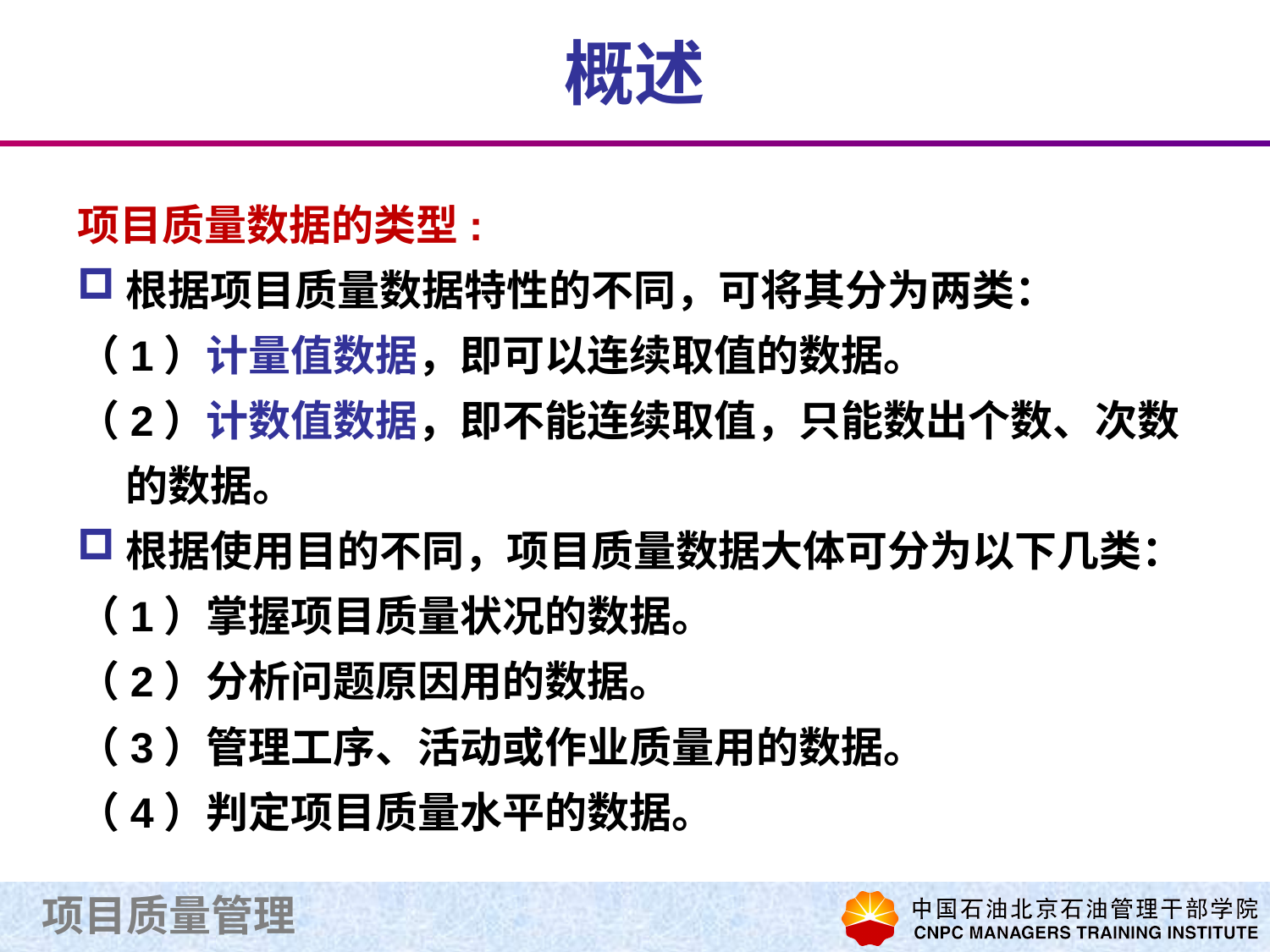

# 概述
项目质量数据的类型:
根据项目质量数据特性的不同，可将其分为两类：
（1）计量值数据，即可以连续取值的数据。
（2）计数值数据，即不能连续取值，只能数出个数、次数的数据。
根据使用目的不同，项目质量数据大体可分为以下几类：
（1）掌握项目质量状况的数据。
（2）分析问题原因用的数据。
（3）管理工序、活动或作业质量用的数据。
（4）判定项目质量水平的数据。